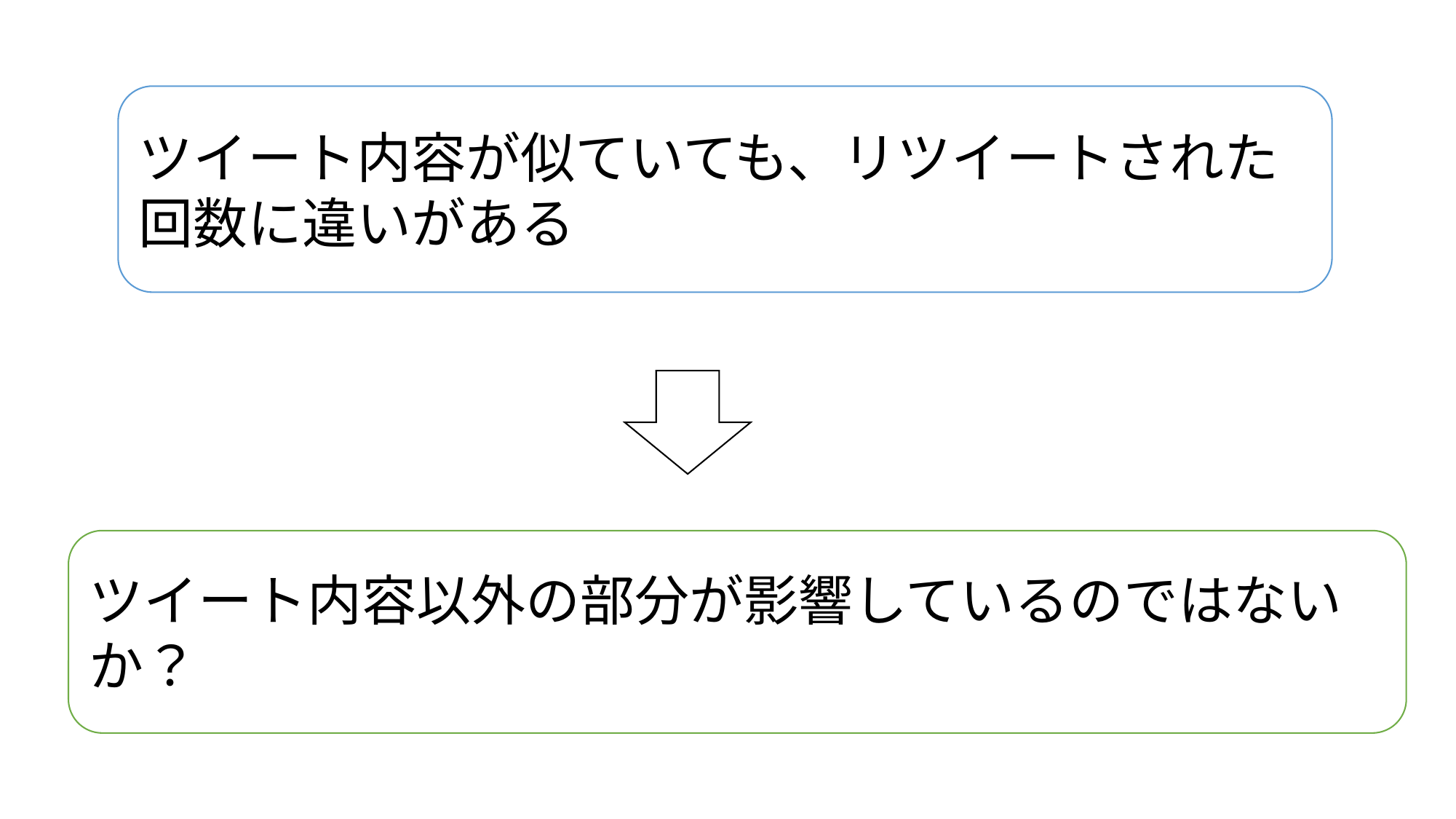

ツイート内容が似ていても、リツイートされた回数に違いがある

ツイート内容以外の部分が影響しているのではないか？